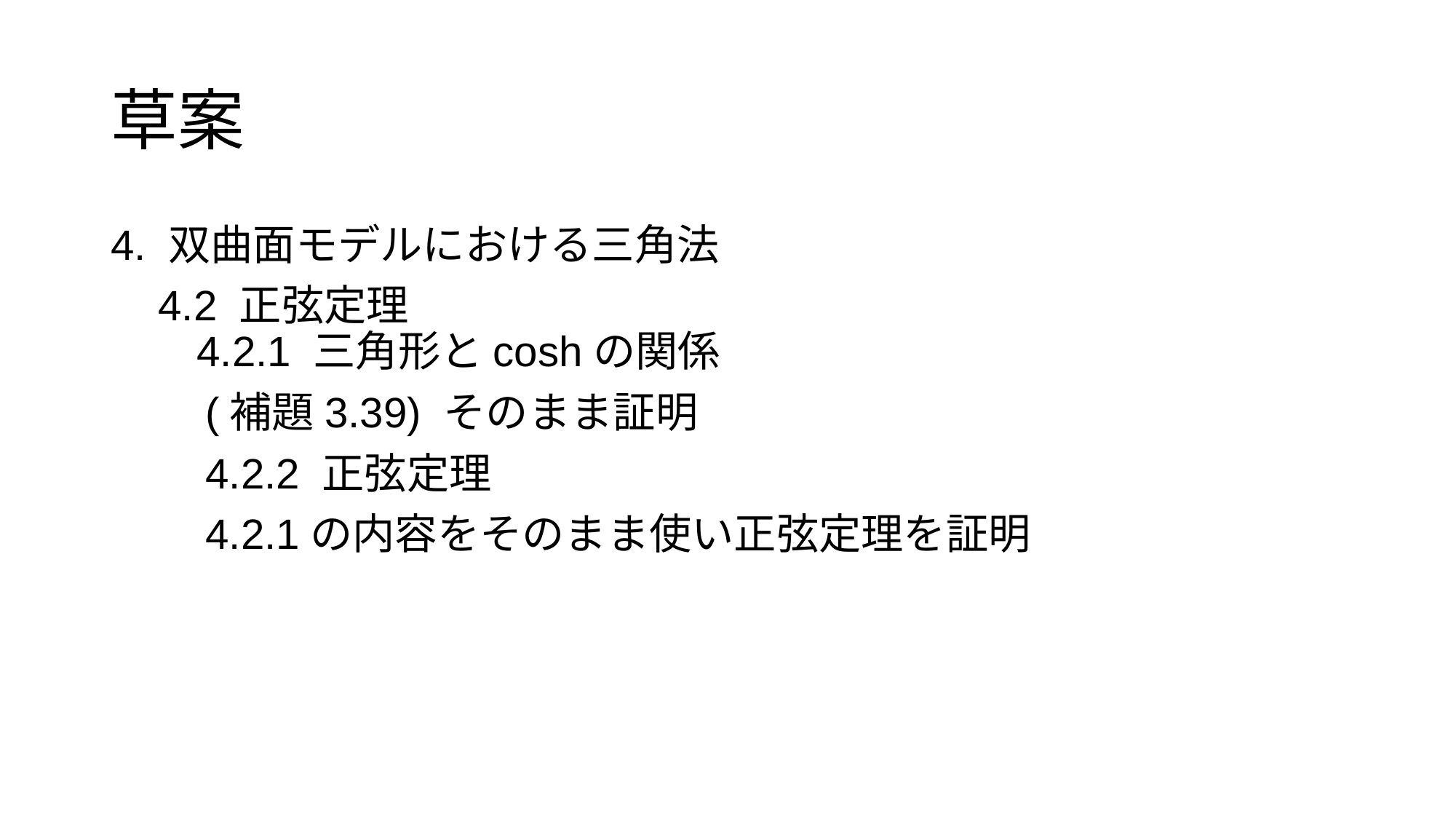

# 草案
4. 双曲面モデルにおける三角法
    4.2 正弦定理
        4.2.1 三角形とcoshの関係
        (補題3.39) そのまま証明
        4.2.2 正弦定理
        4.2.1の内容をそのまま使い正弦定理を証明